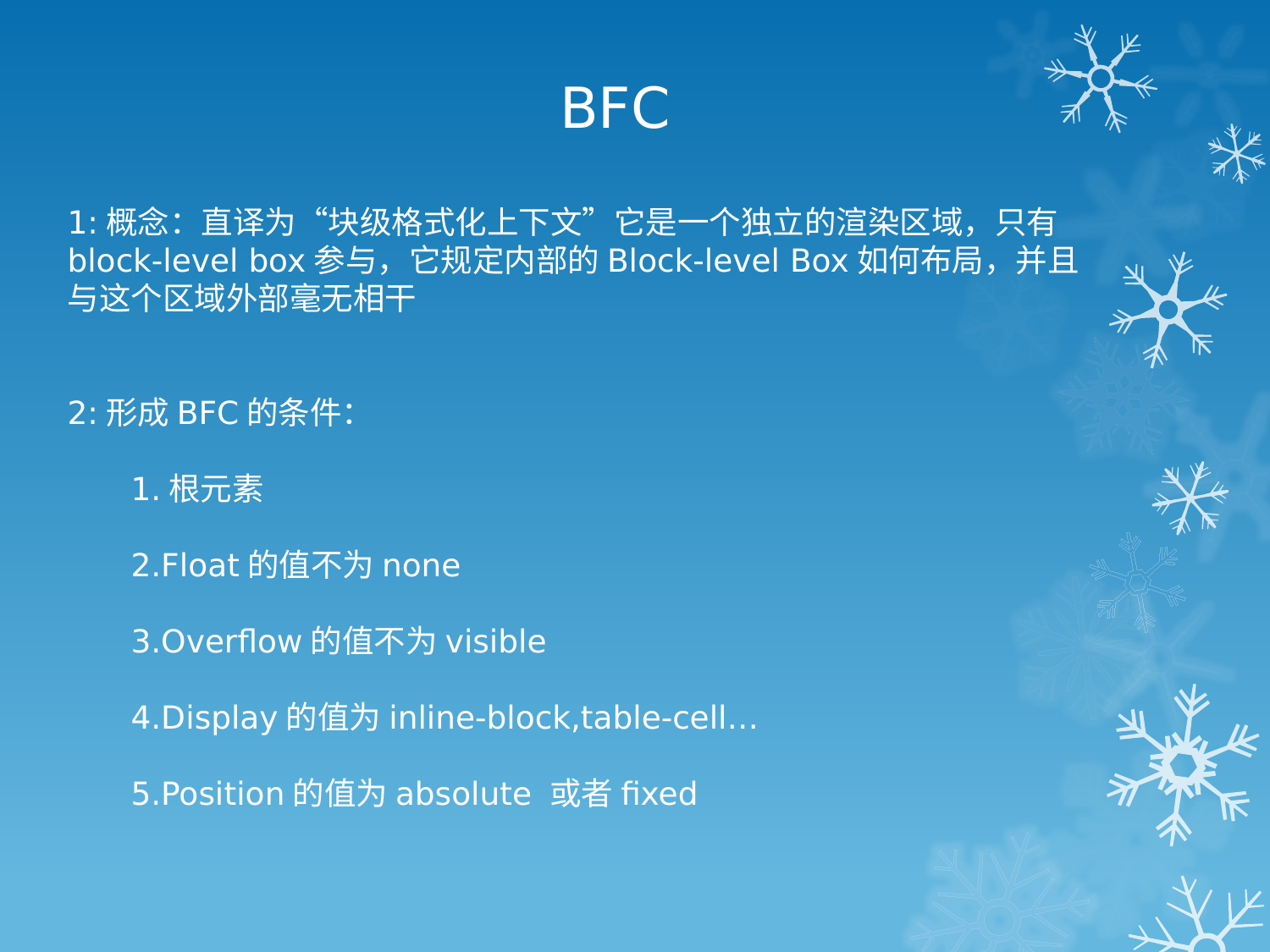

BFC
1:概念：直译为“块级格式化上下文”它是一个独立的渲染区域，只有block-level box参与，它规定内部的Block-level Box如何布局，并且与这个区域外部毫无相干

2:形成BFC的条件：

1.根元素

2.Float的值不为none

3.Overflow的值不为visible

4.Display的值为inline-block,table-cell…

5.Position的值为absolute 或者fixed